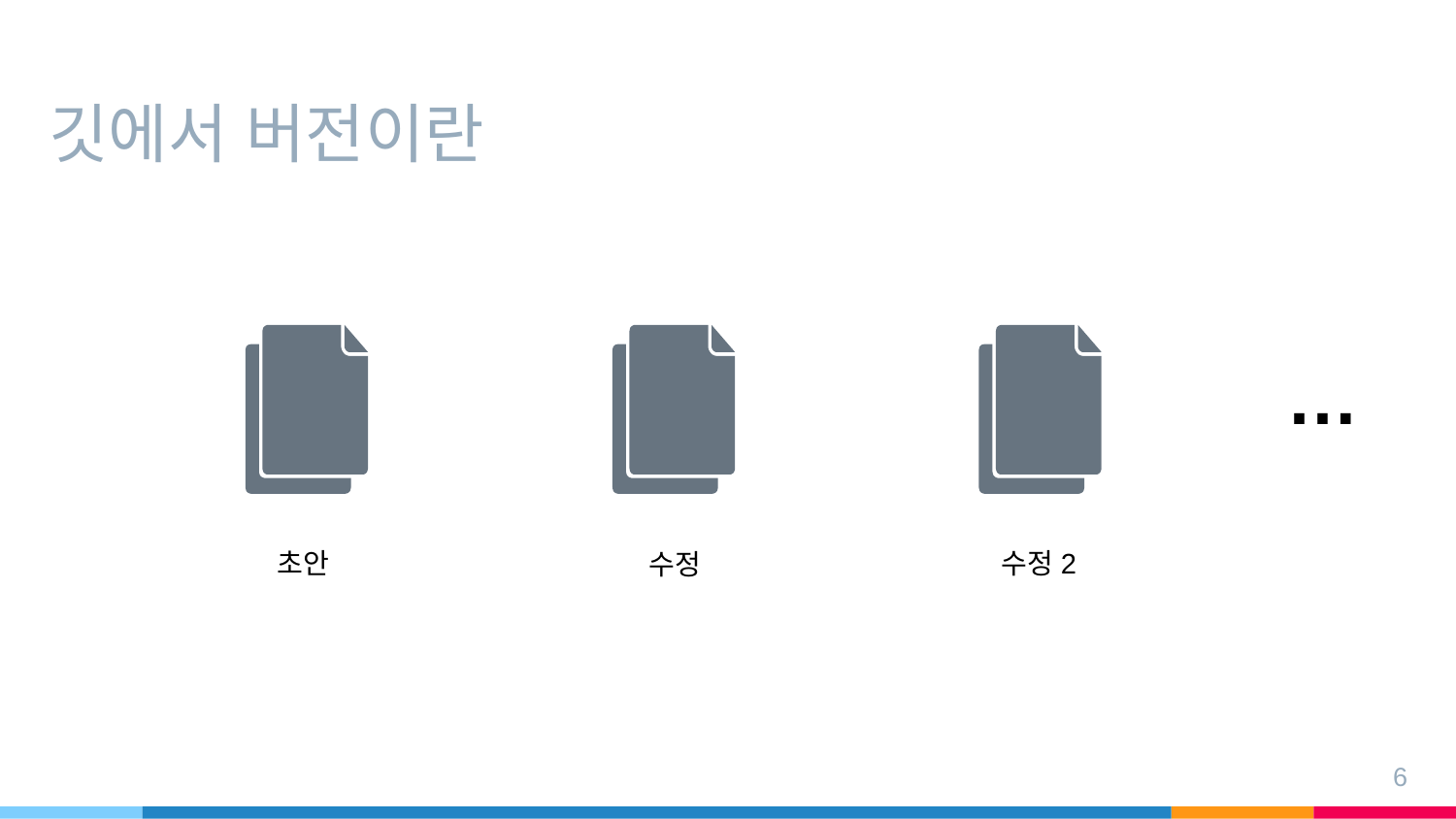

# 깃에서 버전이란

…
수정2
초안
수정
6